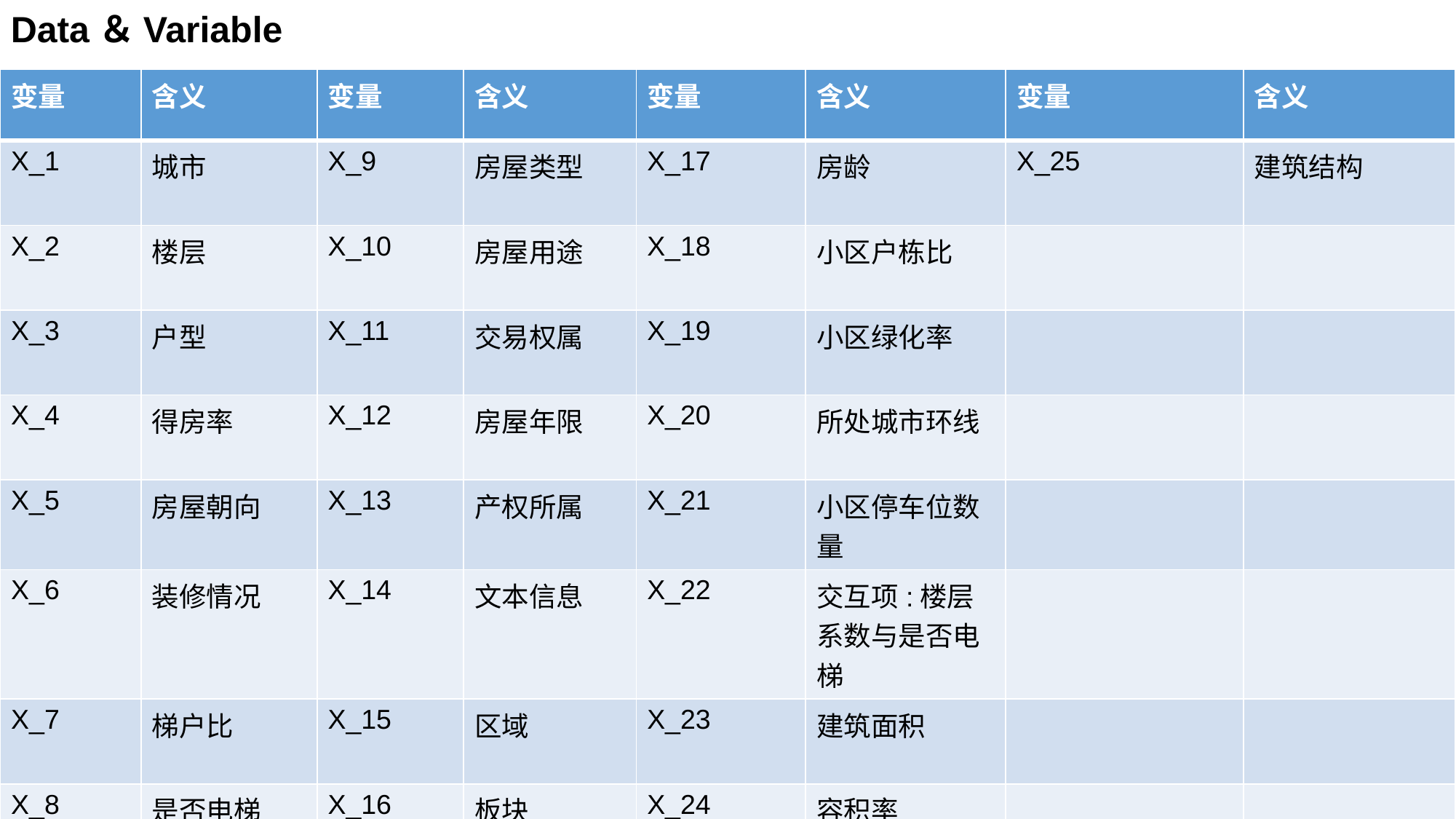

Data＆Variable
| 变量 | 含义 | 变量 | 含义 | 变量 | 含义 | 变量 | 含义 |
| --- | --- | --- | --- | --- | --- | --- | --- |
| X\_1 | 城市 | X\_9 | 房屋类型 | X\_17 | 房龄 | X\_25 | 建筑结构 |
| X\_2 | 楼层 | X\_10 | 房屋用途 | X\_18 | 小区户栋比 |  |  |
| X\_3 | 户型 | X\_11 | 交易权属 | X\_19 | 小区绿化率 |  |  |
| X\_4 | 得房率 | X\_12 | 房屋年限 | X\_20 | 所处城市环线 |  |  |
| X\_5 | 房屋朝向 | X\_13 | 产权所属 | X\_21 | 小区停车位数量 |  |  |
| X\_6 | 装修情况 | X\_14 | 文本信息 | X\_22 | 交互项:楼层系数与是否电梯 |  |  |
| X\_7 | 梯户比 | X\_15 | 区域 | X\_23 | 建筑面积 |  |  |
| X\_8 | 是否电梯 | X\_16 | 板块 | X\_24 | 容积率 |  |  |
#